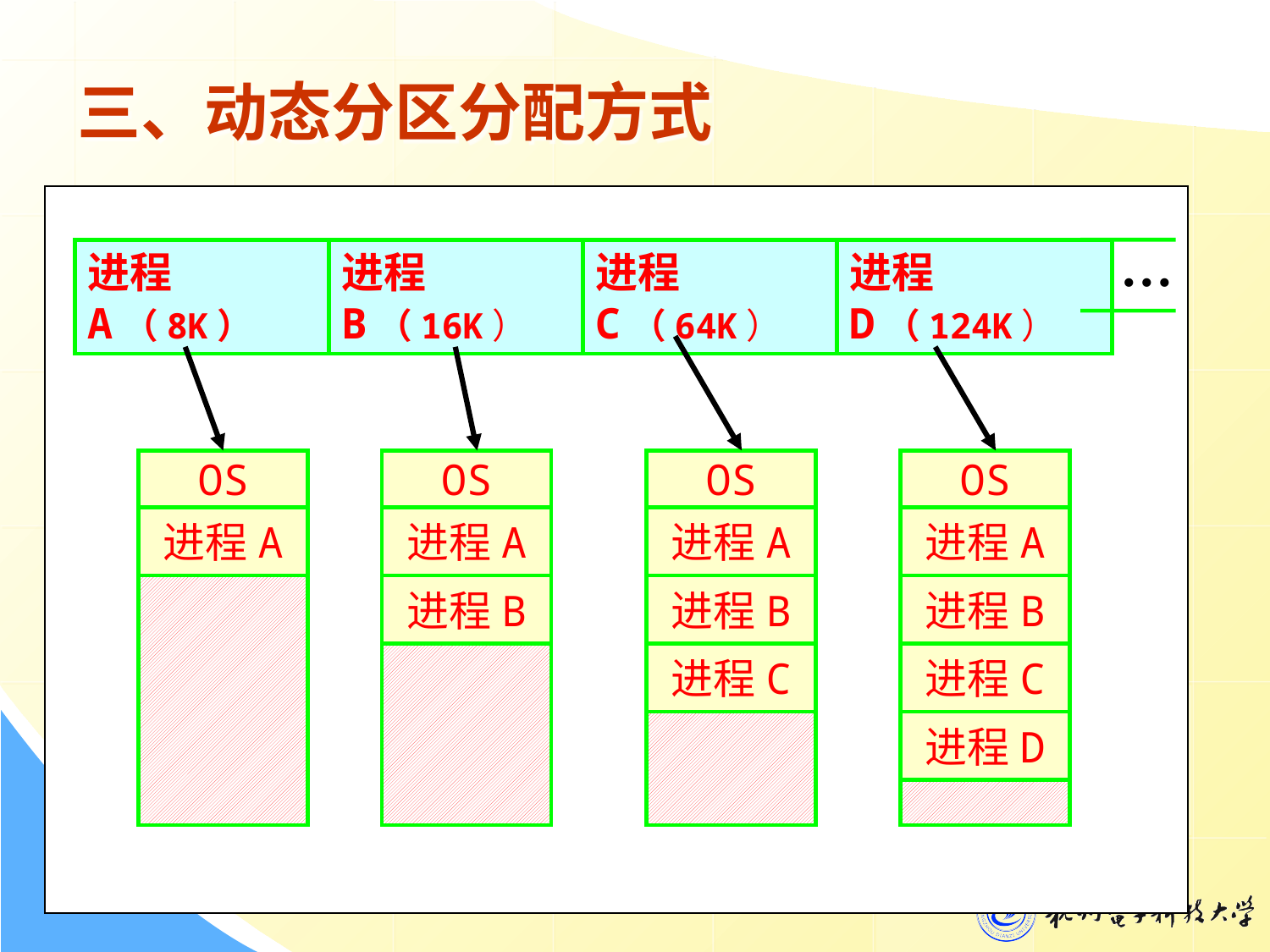

# 三、动态分区分配方式
 1. 概念
预先不划分分区，而是在装入程序时划分，从可用的自由存储空间中，划出一个大小正好等于程序大小的存储区。即分区大小和个数都是是可变的。

进程 A（8K）
进程 B（16K）
进程 C（64K）
进程 D（124K）

…

OS
进程A

OS
进程A

进程B
OS
进程A
进程B
进程C

OS
进程A
进程B
进程C
进程D

系统区

用户区